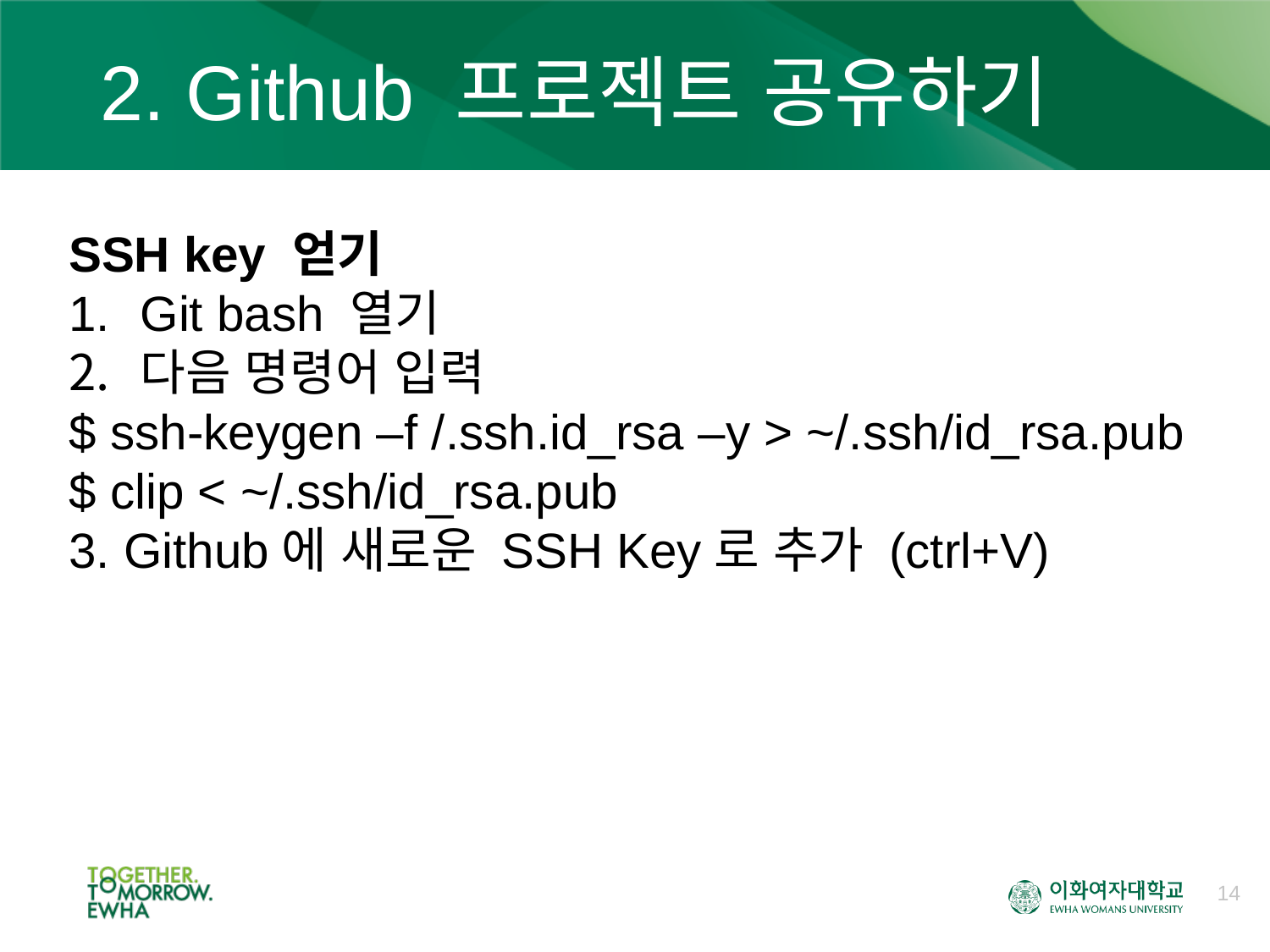

# 2. Github 프로젝트 공유하기
SSH key 얻기
Git bash 열기
다음 명령어 입력
$ ssh-keygen –f /.ssh.id_rsa –y > ~/.ssh/id_rsa.pub
$ clip < ~/.ssh/id_rsa.pub
3. Github에 새로운 SSH Key로 추가 (ctrl+V)
14